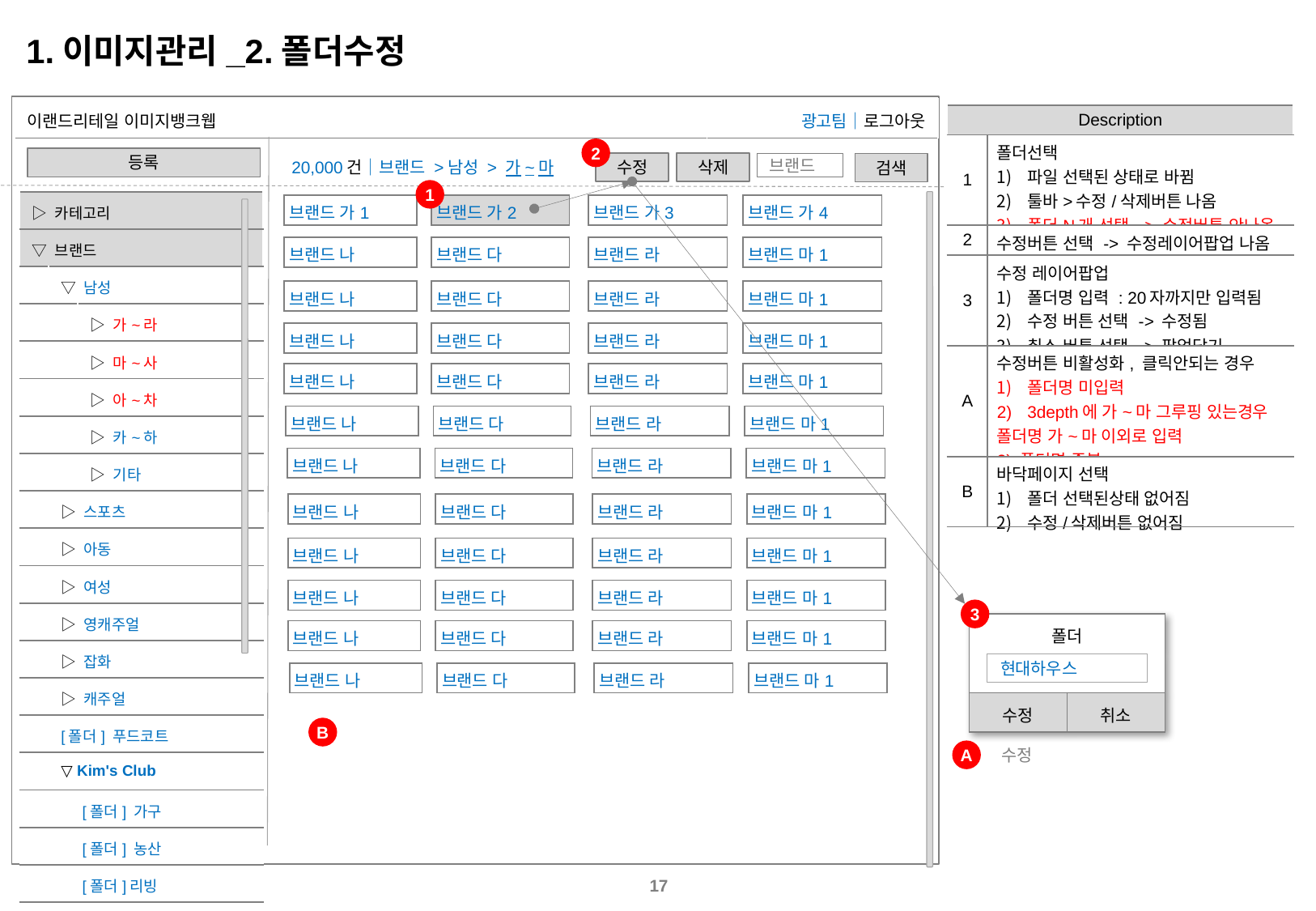

1.이미지관리_2.폴더수정
| 이랜드리테일 이미지뱅크웹 | 광고팀│로그아웃 |
| --- | --- |
| Description |  |
| --- | --- |
| 1 | 폴더선택 파일 선택된 상태로 바뀜 툴바>수정/삭제버튼 나옴 폴더N개 선택 -> 수정버튼 안나옴 |
| 2 | 수정버튼 선택 -> 수정레이어팝업 나옴 |
| 3 | 수정 레이어팝업 폴더명 입력 : 20자까지만 입력됨 수정 버튼 선택 -> 수정됨 취소 버튼 선택 -> 팝업닫기 |
| A | 수정버튼 비활성화, 클릭안되는 경우 폴더명 미입력 3depth에 가~마 그루핑 있는경우 폴더명 가~마 이외로 입력 3) 폴더명 중복 |
| B | 바닥페이지 선택 폴더 선택된상태 없어짐 수정/삭제버튼 없어짐 |

2
등록
20,000건│브랜드 >남성 > 가~마
수정
삭제
브랜드
검색
1

| ▷ 카테고리 |  |  |
| --- | --- | --- |
| ▽ 브랜드 |  |  |
|  | ▽ 남성 |  |
|  |  | ▷ 가~라 |
|  |  | ▷ 마~사 |
|  |  | ▷ 아~차 |
|  |  | ▷ 카~하 |
|  |  | ▷ 기타 |
|  | ▷ 스포츠 |  |
|  | ▷ 아동 |  |
|  | ▷ 여성 |  |
|  | ▷ 영캐주얼 |  |
|  | ▷ 잡화 |  |
|  | ▷ 캐주얼 |  |
|  | [폴더] 푸드코트 |  |
|  | ▽ Kim's Club |  |
|  | [폴더] 가구 |  |
|  | [폴더] 농산 |  |
|  | [폴더]리빙 |  |
|  | [폴더] 수산 |  |
|  | [폴더]축산 |  |
|  | ▽ Modern House |  |
|  |  | [폴더] 가구 |
|  |  | [파일] 버터 |
|  |  | [파일] 선물 |
|  |  | [파일 ]주방 |
|  |  | [파일] 침장 |
| ▷ 로고 |  |  |
| ▷ 상품 |  |  |
| ▷ 모바일DM |  |  |
| 브랜드 가1 |
| --- |
| 브랜드 가2 |
| --- |
| 브랜드 가3 |
| --- |
| 브랜드 가4 |
| --- |

| 브랜드 나 |
| --- |
| 브랜드 다 |
| --- |
| 브랜드 라 |
| --- |
| 브랜드 마1 |
| --- |
| 브랜드 나 |
| --- |
| 브랜드 다 |
| --- |
| 브랜드 라 |
| --- |
| 브랜드 마1 |
| --- |
| 브랜드 나 |
| --- |
| 브랜드 다 |
| --- |
| 브랜드 라 |
| --- |
| 브랜드 마1 |
| --- |
| 브랜드 나 |
| --- |
| 브랜드 다 |
| --- |
| 브랜드 라 |
| --- |
| 브랜드 마1 |
| --- |
| 브랜드 나 |
| --- |
| 브랜드 다 |
| --- |
| 브랜드 라 |
| --- |
| 브랜드 마1 |
| --- |
| 브랜드 나 |
| --- |
| 브랜드 다 |
| --- |
| 브랜드 라 |
| --- |
| 브랜드 마1 |
| --- |
| 브랜드 나 |
| --- |
| 브랜드 다 |
| --- |
| 브랜드 라 |
| --- |
| 브랜드 마1 |
| --- |
| 브랜드 나 |
| --- |
| 브랜드 다 |
| --- |
| 브랜드 라 |
| --- |
| 브랜드 마1 |
| --- |
| 브랜드 나 |
| --- |
| 브랜드 다 |
| --- |
| 브랜드 라 |
| --- |
| 브랜드 마1 |
| --- |
3
| 폴더 |  |
| --- | --- |
|  |  |
| 수정 | 취소 |
| 브랜드 나 |
| --- |
| 브랜드 다 |
| --- |
| 브랜드 라 |
| --- |
| 브랜드 마1 |
| --- |
현대하우스
| 브랜드 나 |
| --- |
| 브랜드 다 |
| --- |
| 브랜드 라 |
| --- |
| 브랜드 마1 |
| --- |
B
수정
A